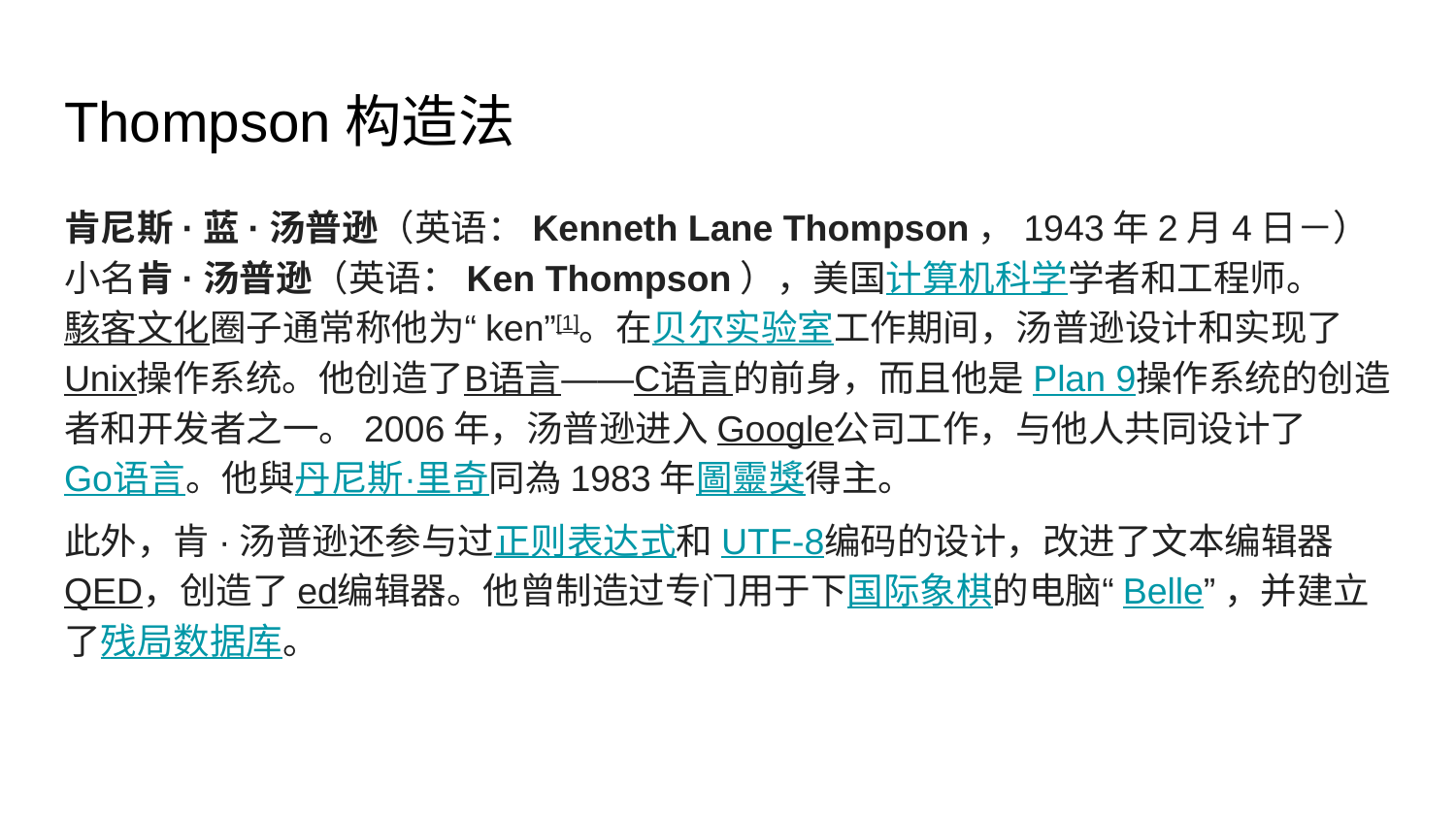

# Thompson构造法
肯尼斯·蓝·汤普逊（英语：Kenneth Lane Thompson，1943年2月4日－）小名肯·汤普逊（英语：Ken Thompson），美国计算机科学学者和工程师。駭客文化圈子通常称他为“ken”[1]。在贝尔实验室工作期间，汤普逊设计和实现了Unix操作系统。他创造了B语言——C语言的前身，而且他是Plan 9操作系统的创造者和开发者之一。2006年，汤普逊进入Google公司工作，与他人共同设计了Go语言。他與丹尼斯·里奇同為1983年圖靈獎得主。
此外，肯·汤普逊还参与过正则表达式和UTF-8编码的设计，改进了文本编辑器QED，创造了ed编辑器。他曾制造过专门用于下国际象棋的电脑“Belle”，并建立了残局数据库。